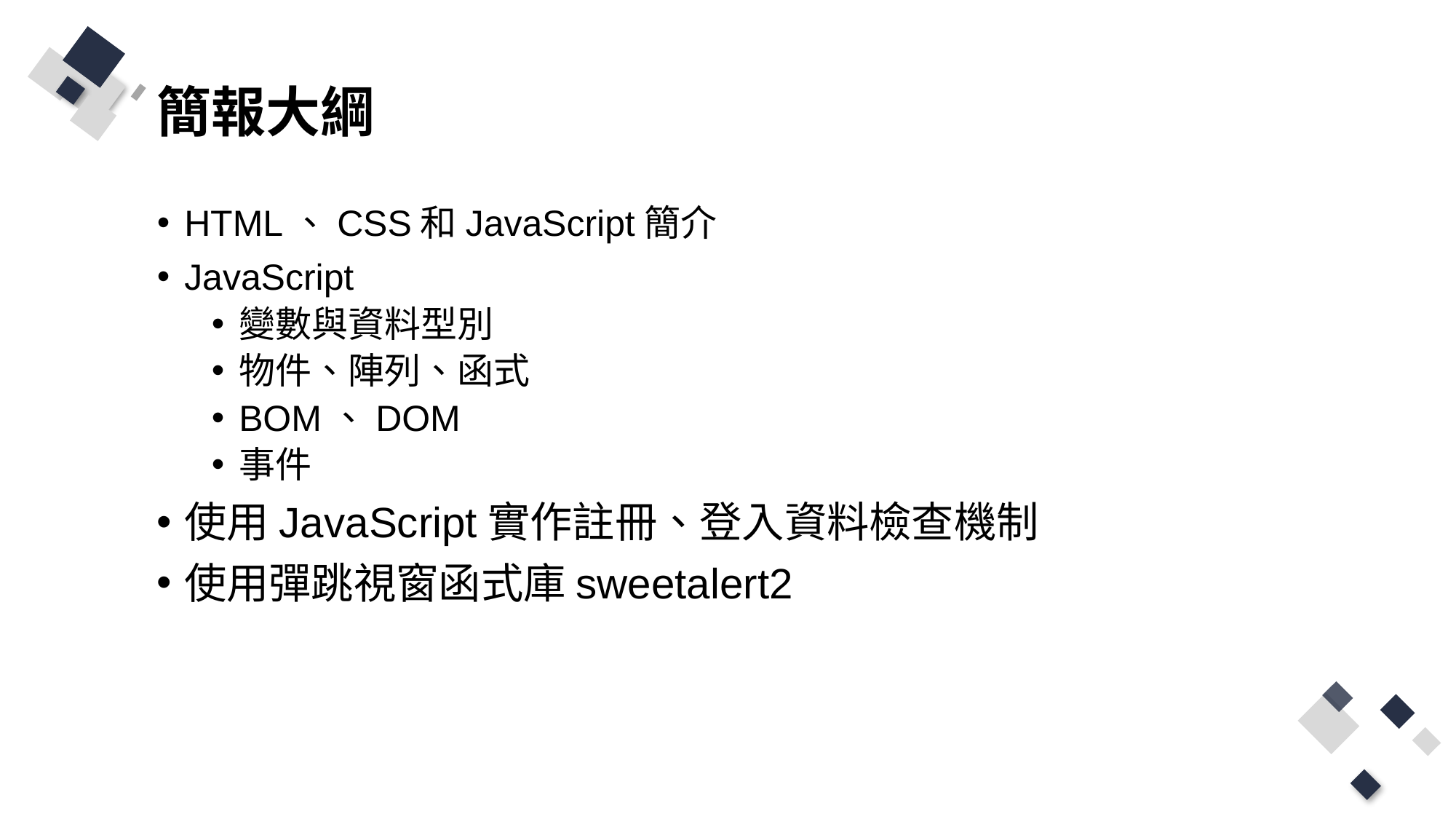

# 簡報大綱
HTML、CSS和JavaScript簡介
JavaScript
變數與資料型別
物件、陣列、函式
BOM、DOM
事件
使用JavaScript實作註冊、登入資料檢查機制
使用彈跳視窗函式庫sweetalert2